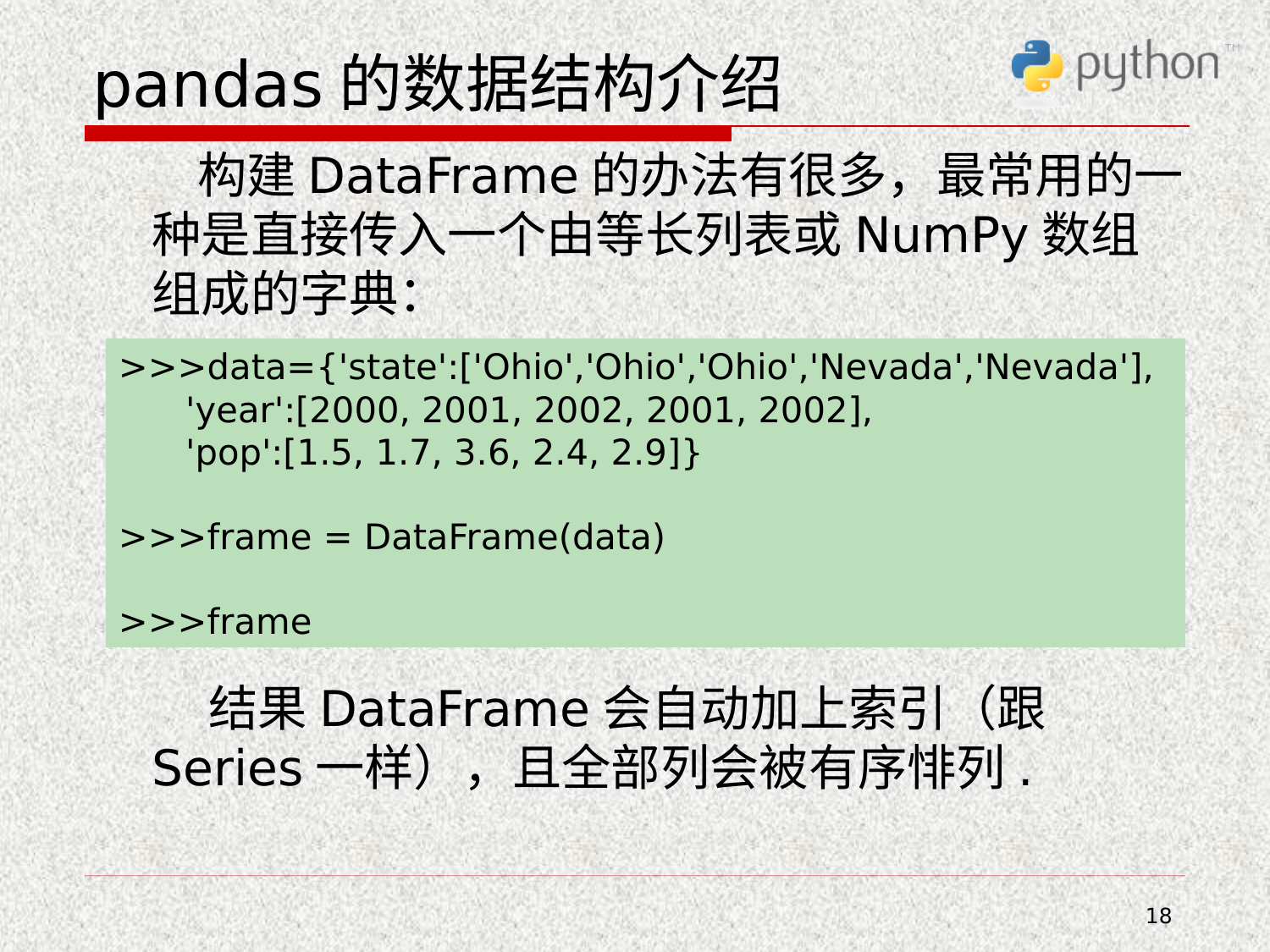

# pandas的数据结构介绍
         构建DataFrame的办法有很多，最常用的一种是直接传入一个由等长列表或NumPy数组 组成的字典：

          结果DataFrame会自动加上索引（跟Series一样），且全部列会被有序悱列.

>>>data={'state':['Ohio','Ohio','Ohio','Nevada','Nevada'],
      'year':[2000, 2001, 2002, 2001, 2002],
      'pop':[1.5, 1.7, 3.6, 2.4, 2.9]}

>>>frame = DataFrame(data)

>>>frame
18